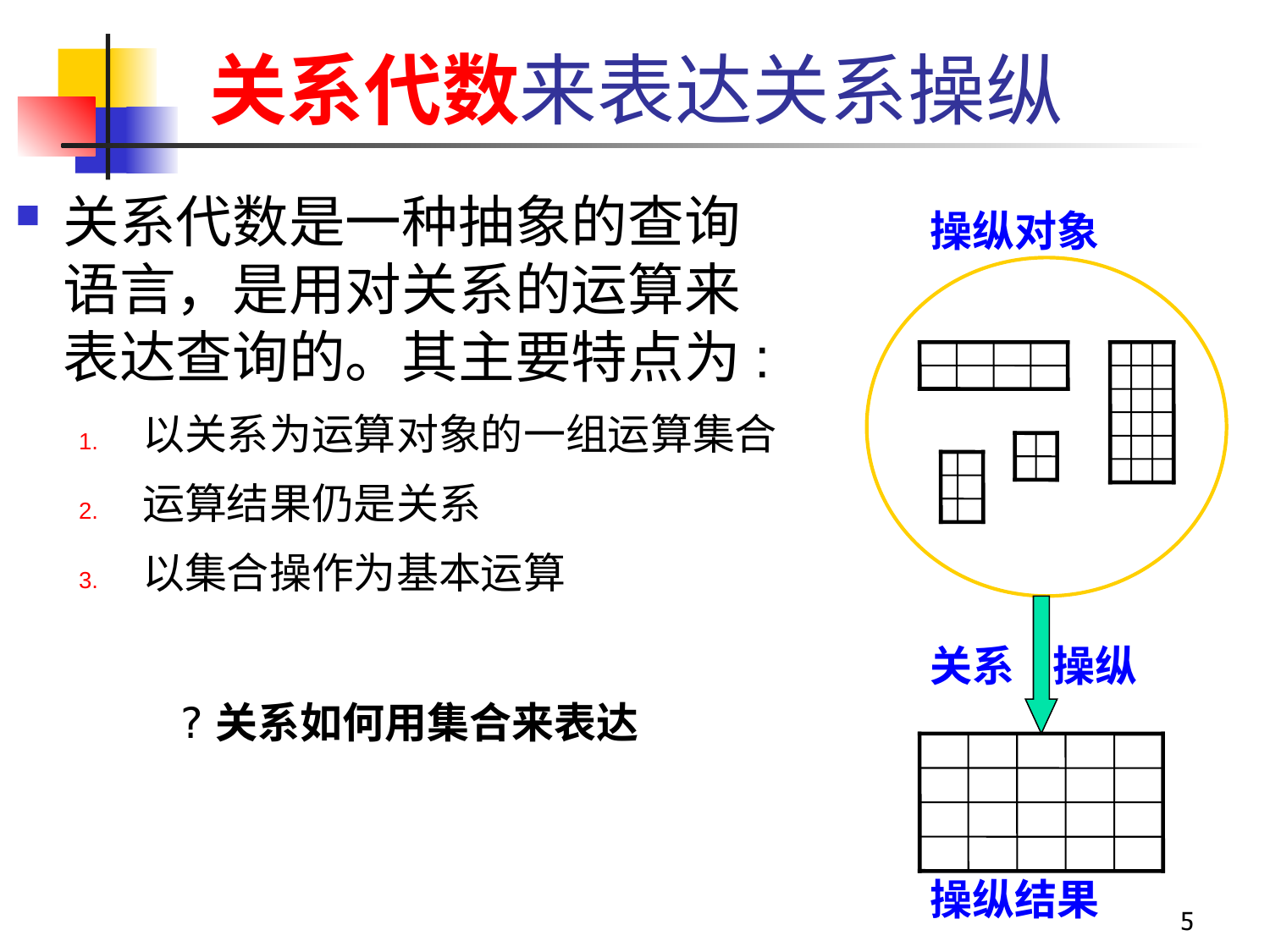

# 关系代数来表达关系操纵
关系代数是一种抽象的查询语言，是用对关系的运算来表达查询的。其主要特点为:
以关系为运算对象的一组运算集合
运算结果仍是关系
以集合操作为基本运算

操纵对象

关系    操纵
?关系如何用集合来表达

操纵结果
5